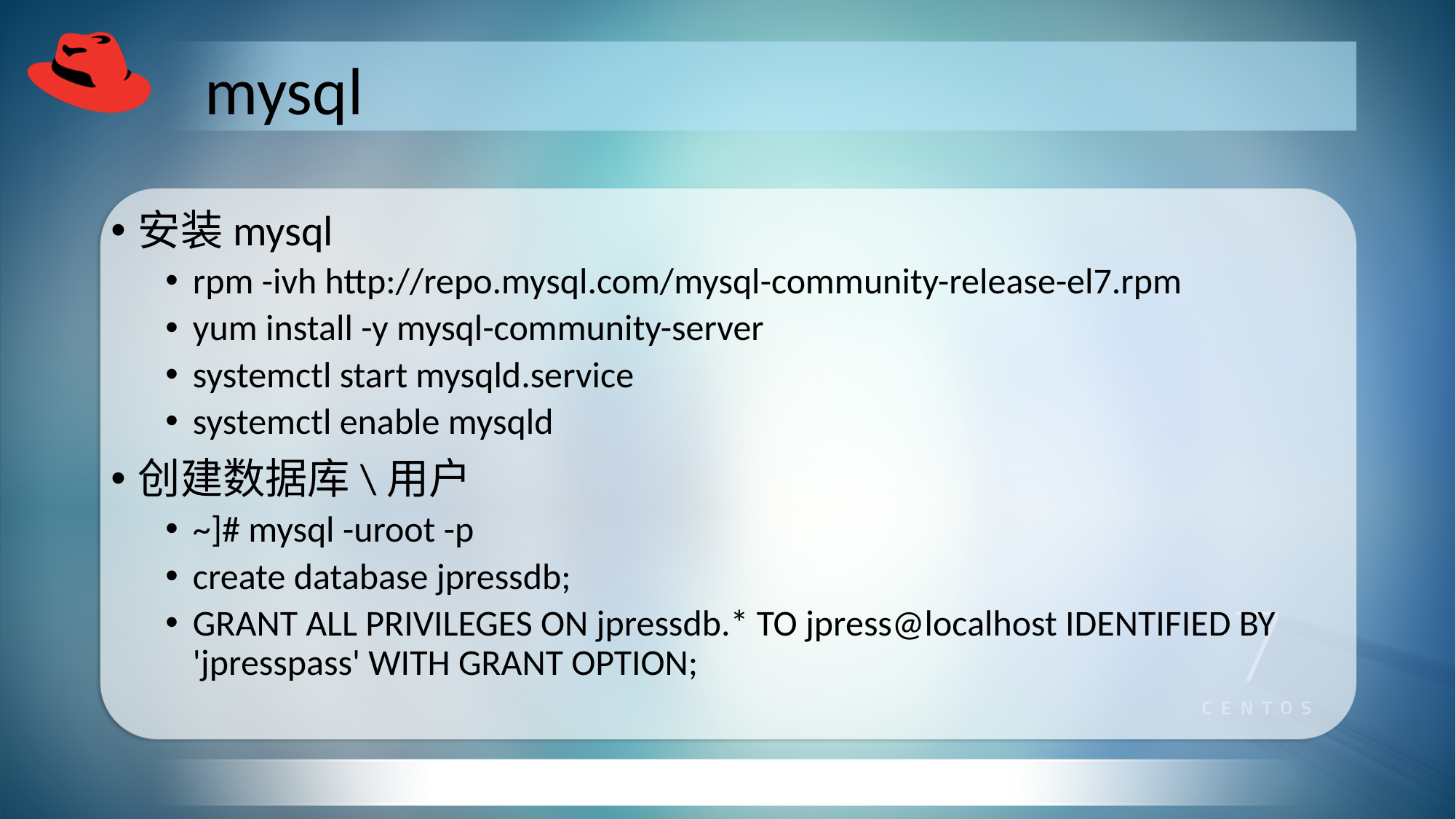

# mysql
安装mysql
rpm -ivh http://repo.mysql.com/mysql-community-release-el7.rpm
yum install -y mysql-community-server
systemctl start mysqld.service
systemctl enable mysqld
创建数据库\用户
~]# mysql -uroot -p
create database jpressdb;
GRANT ALL PRIVILEGES ON jpressdb.* TO jpress@localhost IDENTIFIED BY 'jpresspass' WITH GRANT OPTION;